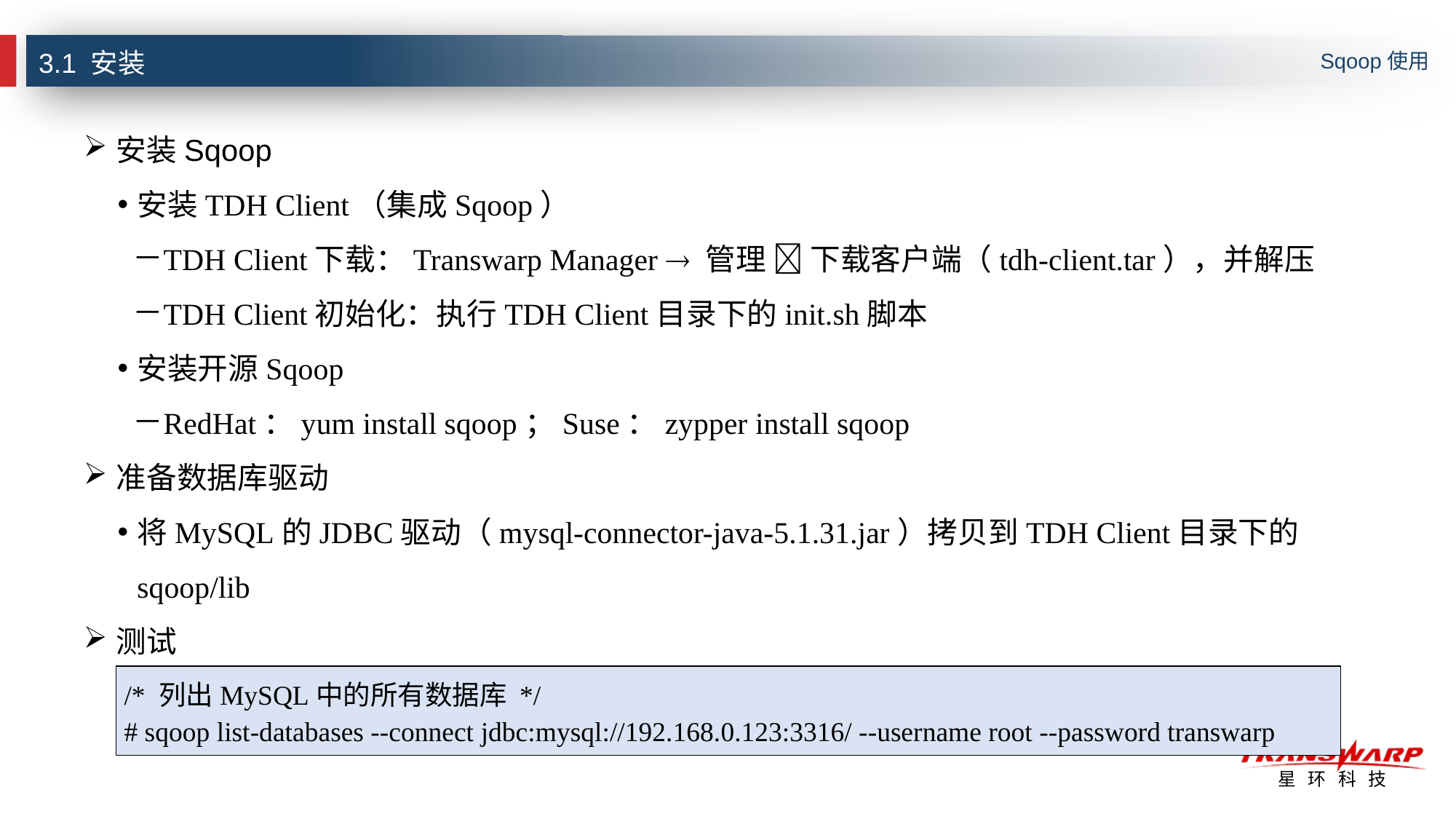

Sqoop使用
# 3.1 安装
安装Sqoop
安装TDH Client（集成Sqoop）
TDH Client下载：Transwarp Manager → 管理 → 下载客户端（tdh-client.tar），并解压
TDH Client初始化：执行TDH Client目录下的init.sh脚本
安装开源Sqoop
RedHat：yum install sqoop；Suse：zypper install sqoop
准备数据库驱动
将MySQL的JDBC驱动（mysql-connector-java-5.1.31.jar）拷贝到TDH Client目录下的sqoop/lib
测试
执行以下命令，若正常列出数据库，则说明Sqoop安装成功
/* 列出MySQL中的所有数据库 */
# sqoop list-databases --connect jdbc:mysql://192.168.0.123:3316/ --username root --password transwarp